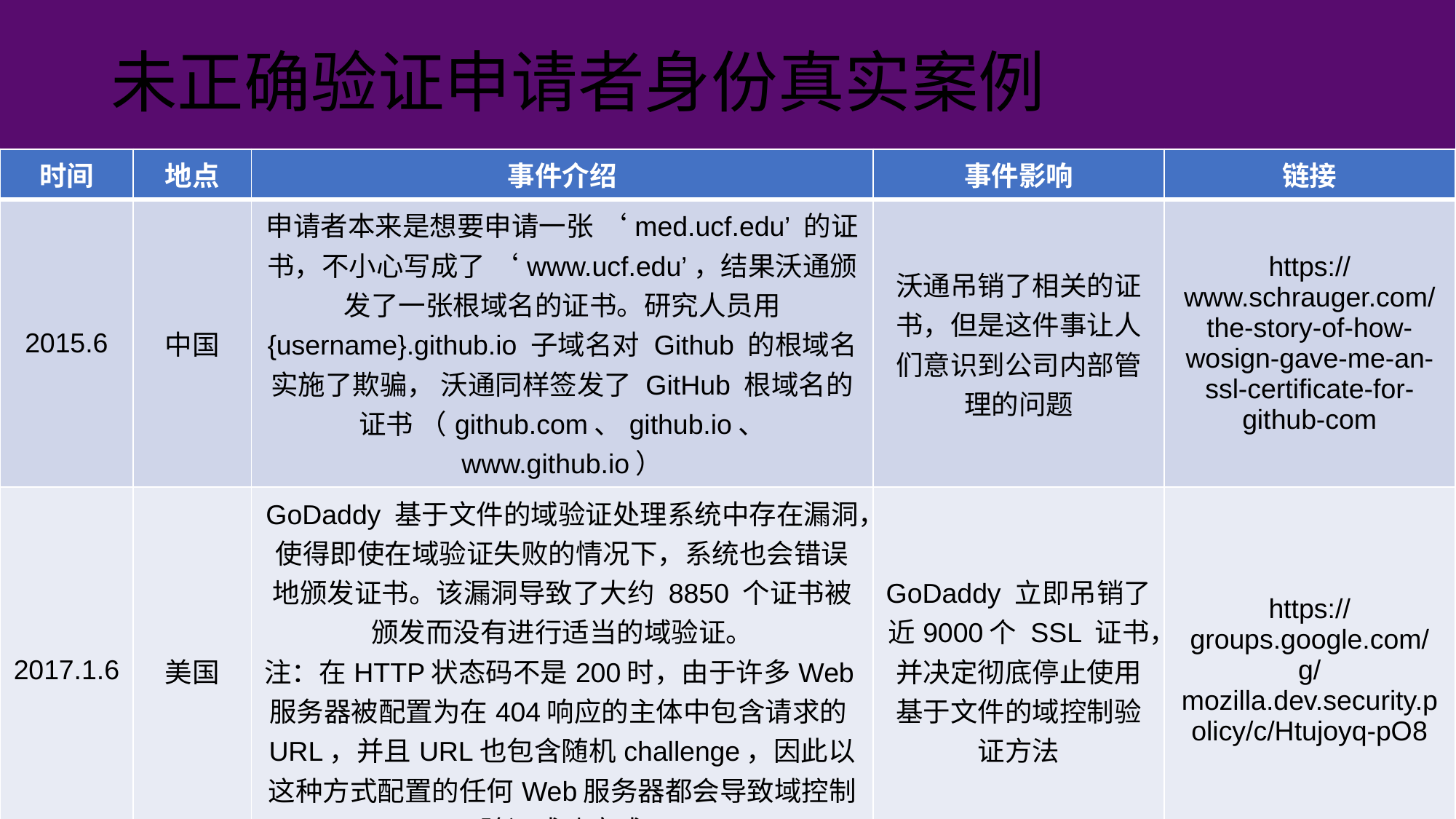

# 未正确验证申请者身份真实案例
| 时间 | 地点 | 事件介绍 | 事件影响 | 链接 |
| --- | --- | --- | --- | --- |
| 2015.6 | 中国 | 申请者本来是想要申请一张 ‘med.ucf.edu’ 的证书，不小心写成了 ‘www.ucf.edu’，结果沃通颁发了一张根域名的证书。研究人员用 {username}.github.io 子域名对 Github 的根域名实施了欺骗， 沃通同样签发了 GitHub 根域名的证书 （github.com、github.io、 www.github.io） | 沃通吊销了相关的证书，但是这件事让人们意识到公司内部管理的问题 | https://www.schrauger.com/the-story-of-how-wosign-gave-me-an-ssl-certificate-for-github-com |
| 2017.1.6 | 美国 | GoDaddy 基于文件的域验证处理系统中存在漏洞，使得即使在域验证失败的情况下，系统也会错误地颁发证书。该漏洞导致了大约 8850 个证书被颁发而没有进行适当的域验证。 注：在HTTP状态码不是200时，由于许多Web服务器被配置为在404响应的主体中包含请求的URL，并且URL也包含随机challenge，因此以这种方式配置的任何Web服务器都会导致域控制验证成功完成 | GoDaddy 立即吊销了近9000个 SSL 证书，并决定彻底停止使用基于文件的域控制验证方法 | https://groups.google.com/g/mozilla.dev.security.policy/c/Htujoyq-pO8 |
| 2020.2 | 美国 | Let’s Encrypt 发现其 CA 中的软件存在 CAA 验证漏洞，该漏洞导致多域证书中的一个域被验证多次CAA，而不是证书中的所有域都被验证一次CAA。这意味着，该漏洞造成部分证书在签发前没有按照规范去验证CAA，可能会导致对部分域名的证书错误颁发 | Let‘s Encrypt 于2020年3月4日起撤销 3,048,289 张SSL/TLS 证书，全球损失金额估计在1100万美元以上 | https://community.letsencrypt.org/t/2020-02-29-caa-rechecking-bug/114591 |